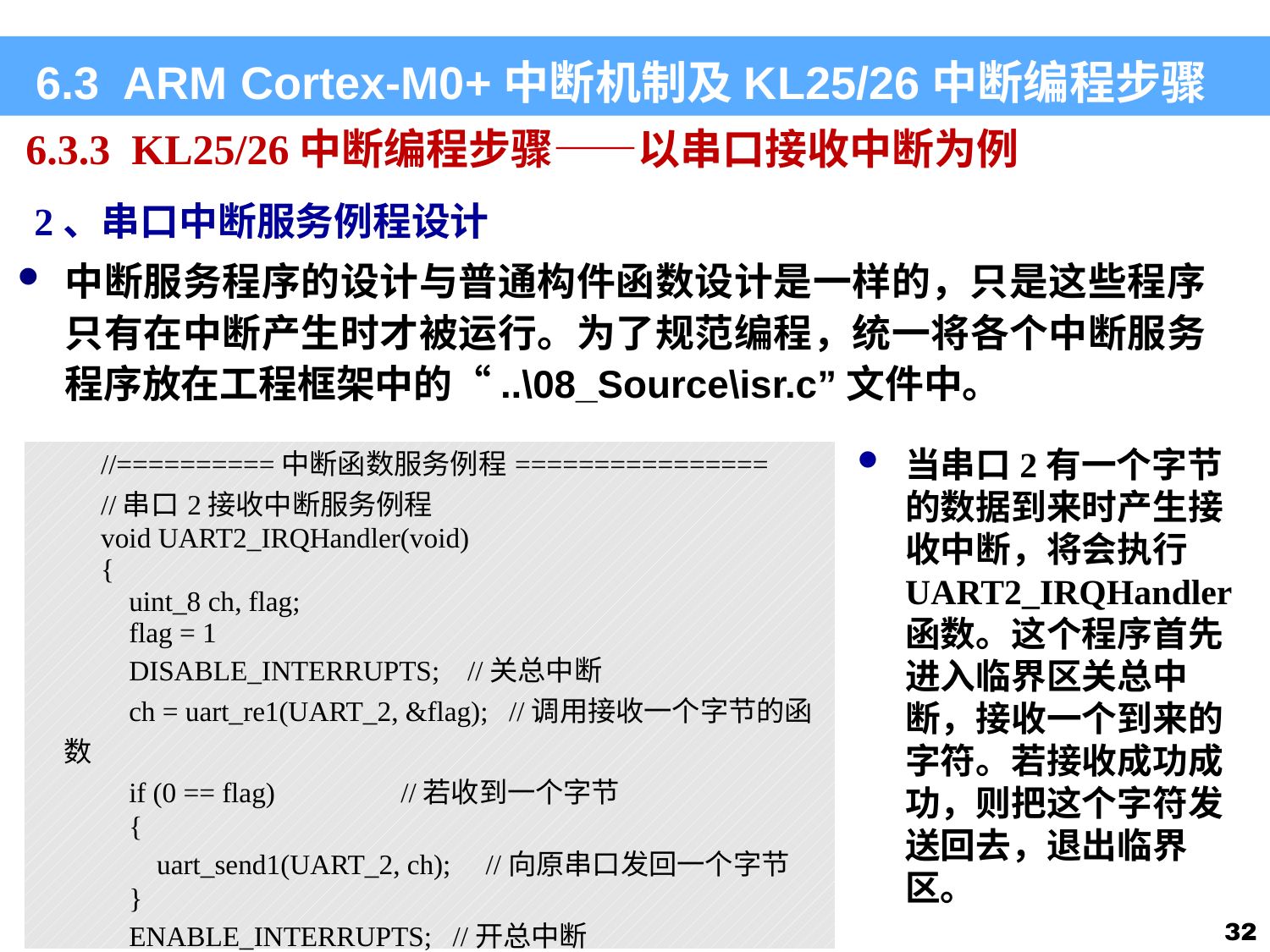

6.3  ARM Cortex-M0+中断机制及KL25/26中断编程步骤
6.3.3  KL25/26中断编程步骤——以串口接收中断为例
2、串口中断服务例程设计
中断服务程序的设计与普通构件函数设计是一样的，只是这些程序只有在中断产生时才被运行。为了规范编程，统一将各个中断服务程序放在工程框架中的“..\08_Source\isr.c”文件中。
当串口2有一个字节的数据到来时产生接收中断，将会执行UART2_IRQHandler函数。这个程序首先进入临界区关总中断，接收一个到来的字符。若接收成功成功，则把这个字符发送回去，退出临界区。
| //==========中断函数服务例程================ //串口2接收中断服务例程 void UART2\_IRQHandler(void) { uint\_8 ch, flag; flag = 1 DISABLE\_INTERRUPTS; //关总中断 ch = uart\_re1(UART\_2, &flag); //调用接收一个字节的函数 if (0 == flag) //若收到一个字节 { uart\_send1(UART\_2, ch); //向原串口发回一个字节 } ENABLE\_INTERRUPTS; //开总中断 } |
| --- |
32